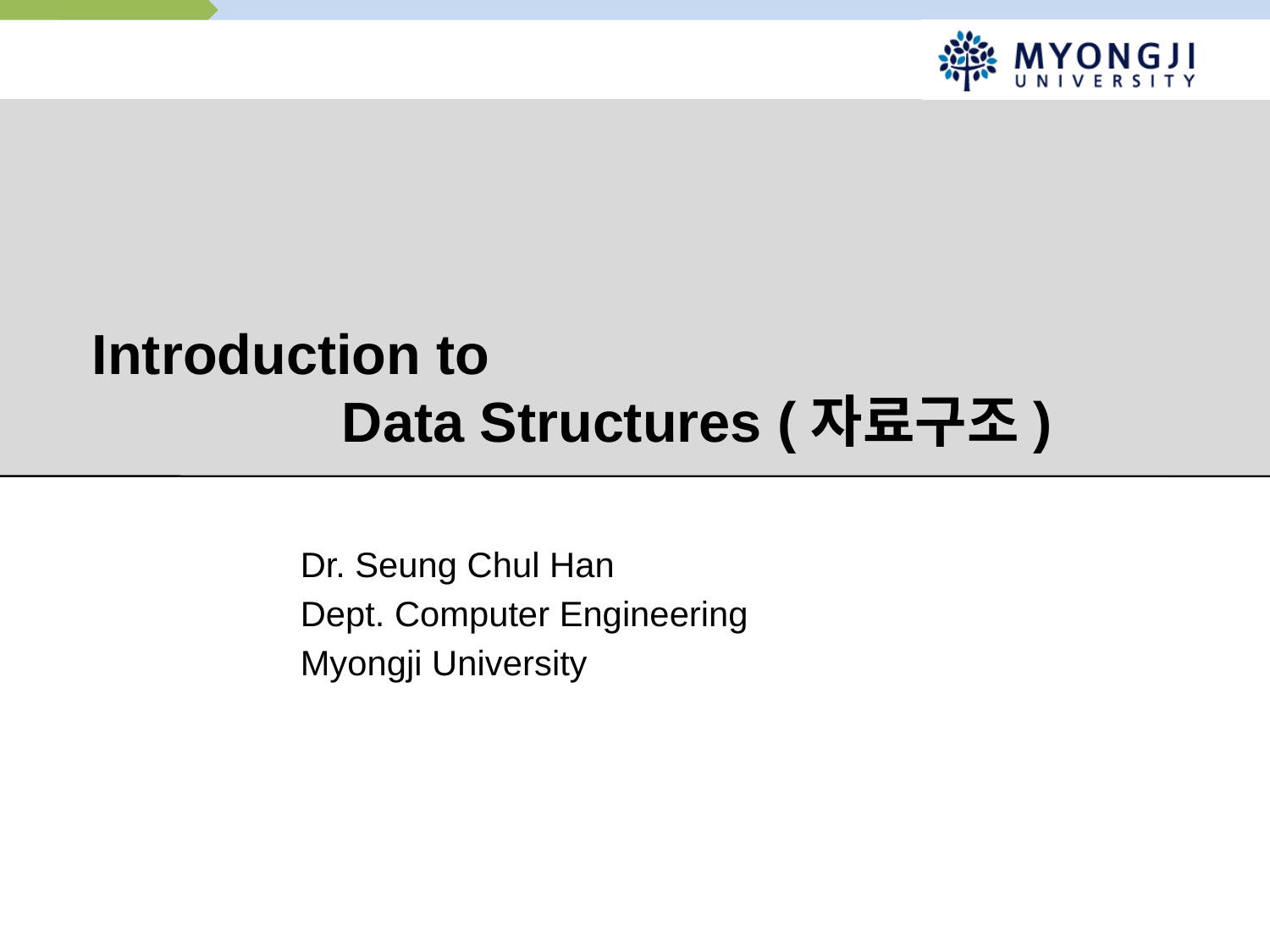

# Introduction to Data Structures (자료구조)
Dr. Seung Chul Han
Dept. Computer Engineering
Myongji University